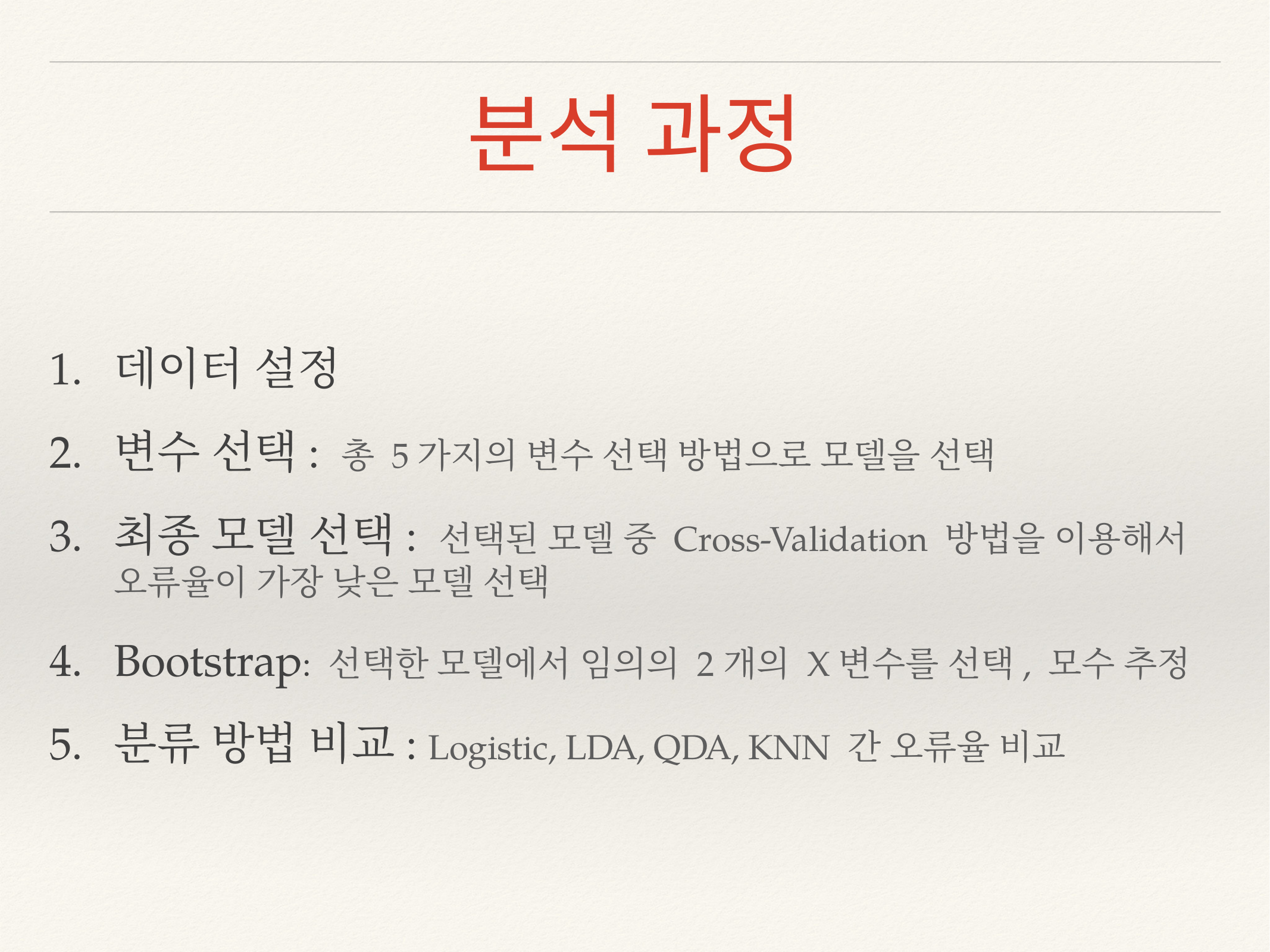

# 분석 과정
데이터 설정
변수 선택: 총 5가지의 변수 선택 방법으로 모델을 선택
최종 모델 선택: 선택된 모델 중 Cross-Validation 방법을 이용해서 오류율이 가장 낮은 모델 선택
Bootstrap: 선택한 모델에서 임의의 2개의 X변수를 선택, 모수 추정
분류 방법 비교: Logistic, LDA, QDA, KNN 간 오류율 비교